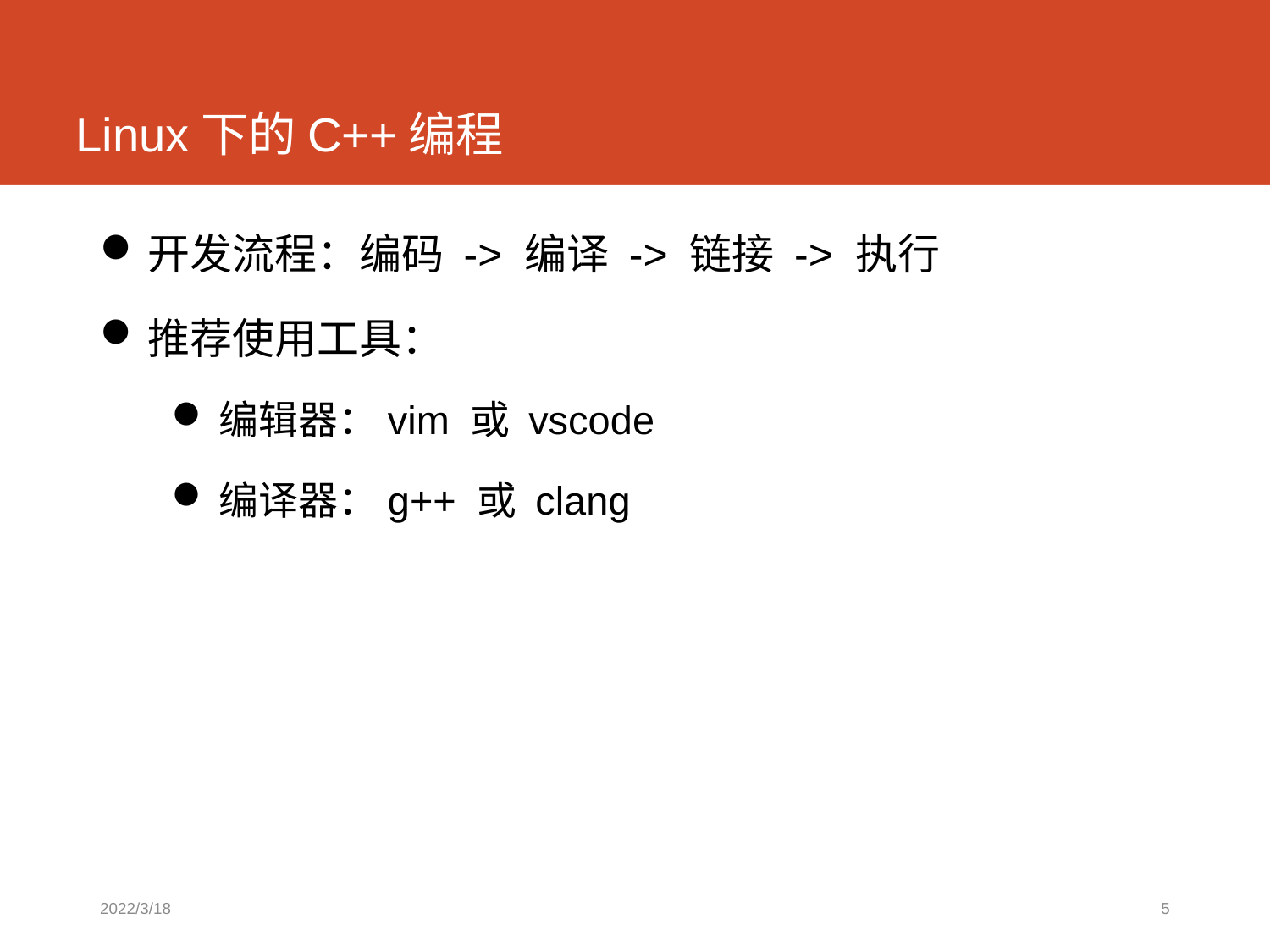

# Linux下的C++编程
开发流程：编码 -> 编译 -> 链接 -> 执行
推荐使用工具：
编辑器：vim 或 vscode
编译器：g++ 或 clang

2022/3/18

5